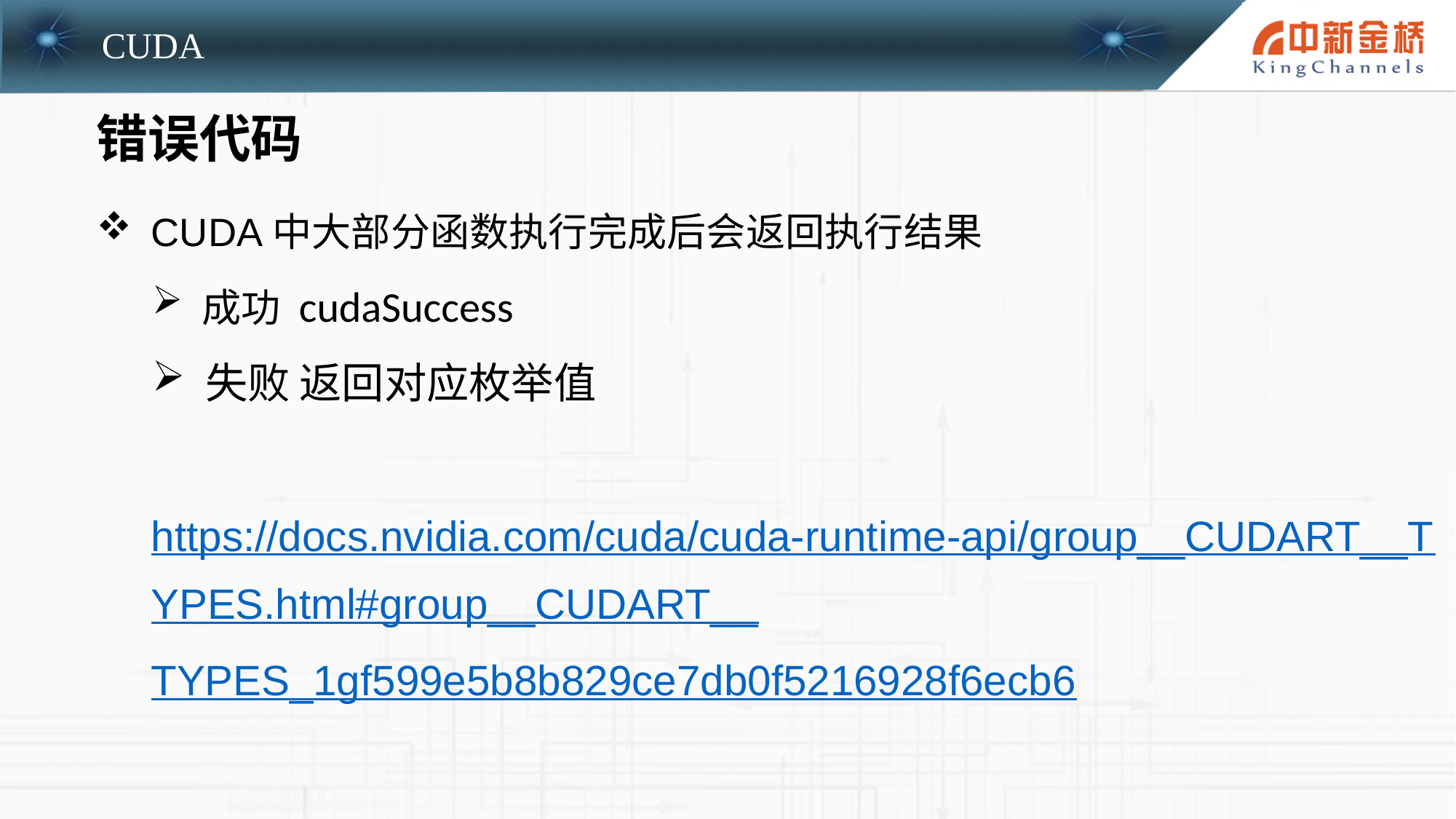

错误代码
CUDA中大部分函数执行完成后会返回执行结果
 成功 cudaSuccess
 失败 返回对应枚举值
 https://docs.nvidia.com/cuda/cuda-runtime-api/group__CUDART__TYPES.html#group__CUDART__TYPES_1gf599e5b8b829ce7db0f5216928f6ecb6